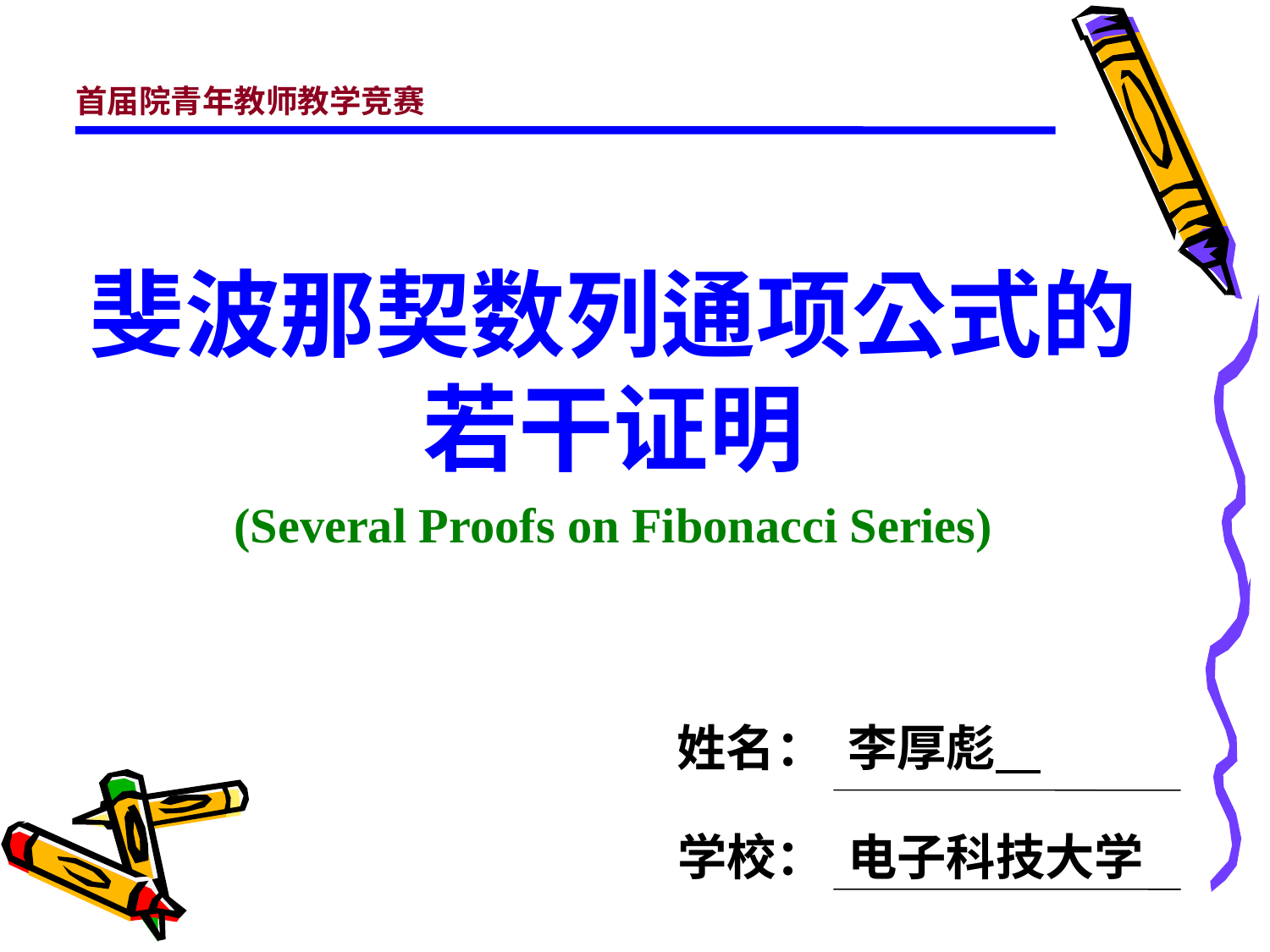

首届院青年教师教学竞赛

斐波那契数列通项公式的若干证明
(Several Proofs on Fibonacci Series)
姓名：  李厚彪
学校：  电子科技大学